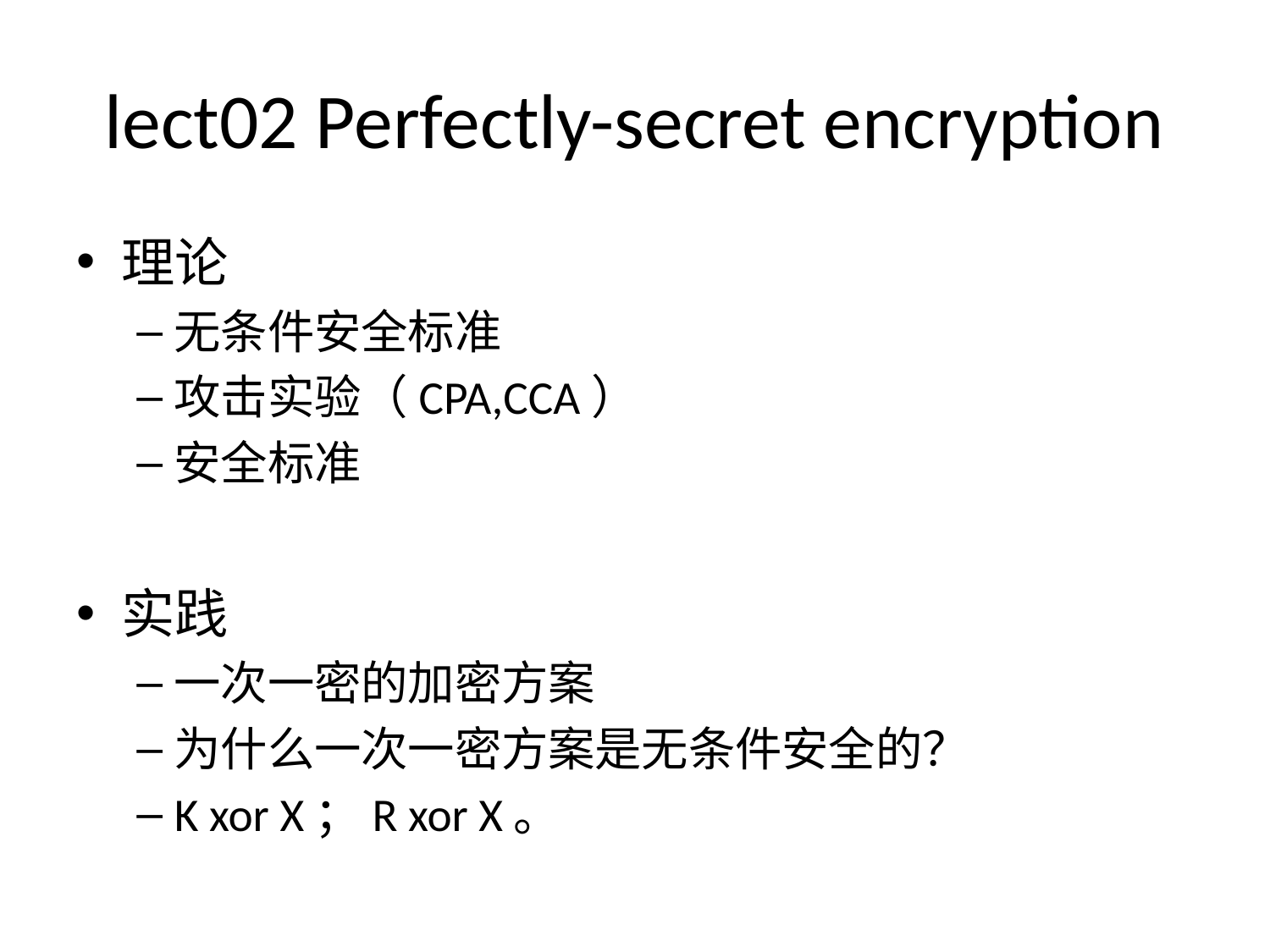

# lect02 Perfectly-secret encryption
理论
无条件安全标准
攻击实验（CPA,CCA）
安全标准

实践
一次一密的加密方案
为什么一次一密方案是无条件安全的？
K xor X；R xor X。